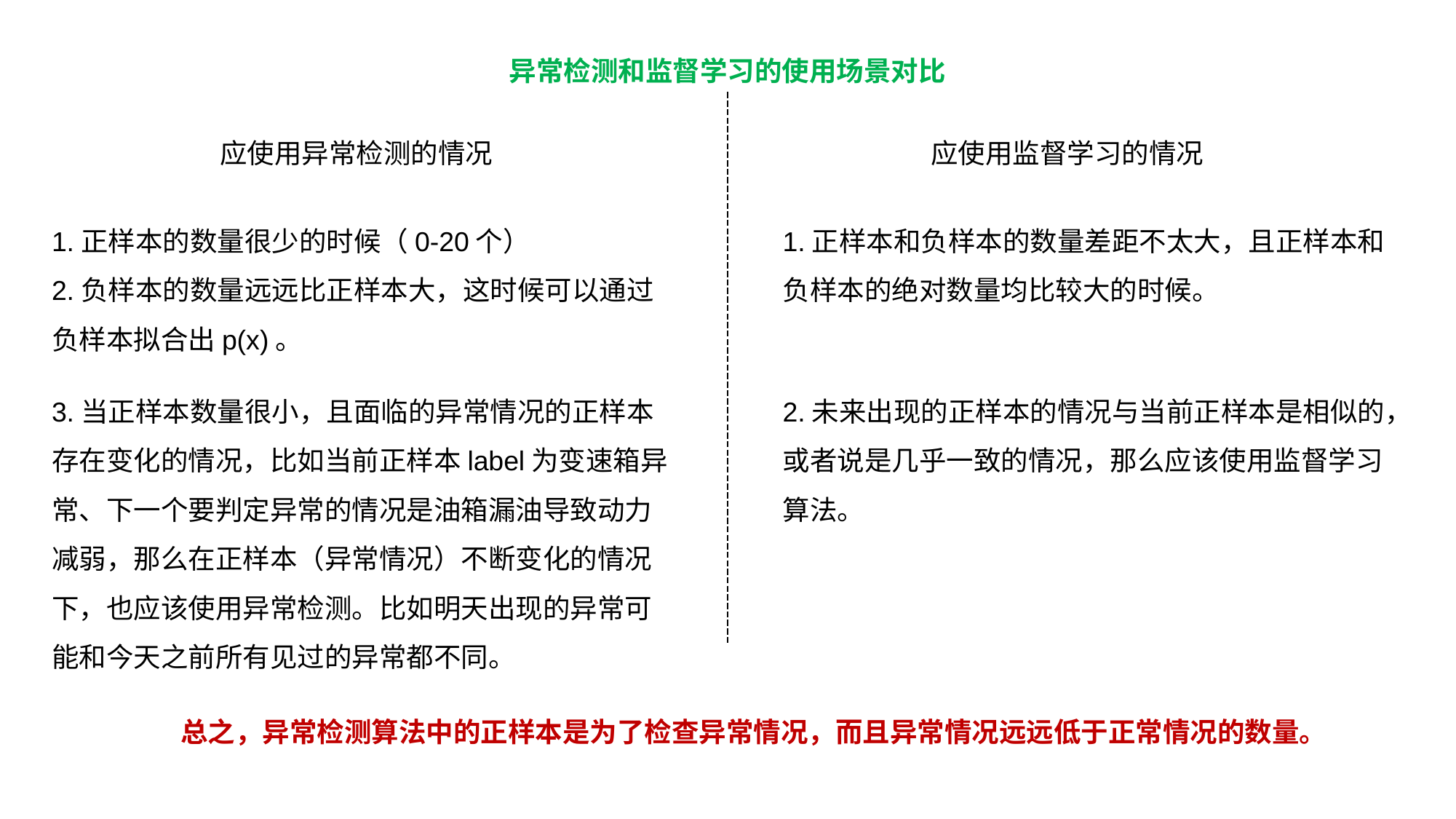

异常检测和监督学习的使用场景对比
应使用异常检测的情况
应使用监督学习的情况
1.正样本的数量很少的时候（0-20个）
2.负样本的数量远远比正样本大，这时候可以通过负样本拟合出p(x)。
1.正样本和负样本的数量差距不太大，且正样本和负样本的绝对数量均比较大的时候。
3.当正样本数量很小，且面临的异常情况的正样本存在变化的情况，比如当前正样本label为变速箱异常、下一个要判定异常的情况是油箱漏油导致动力减弱，那么在正样本（异常情况）不断变化的情况下，也应该使用异常检测。比如明天出现的异常可能和今天之前所有见过的异常都不同。
2.未来出现的正样本的情况与当前正样本是相似的，或者说是几乎一致的情况，那么应该使用监督学习算法。
总之，异常检测算法中的正样本是为了检查异常情况，而且异常情况远远低于正常情况的数量。